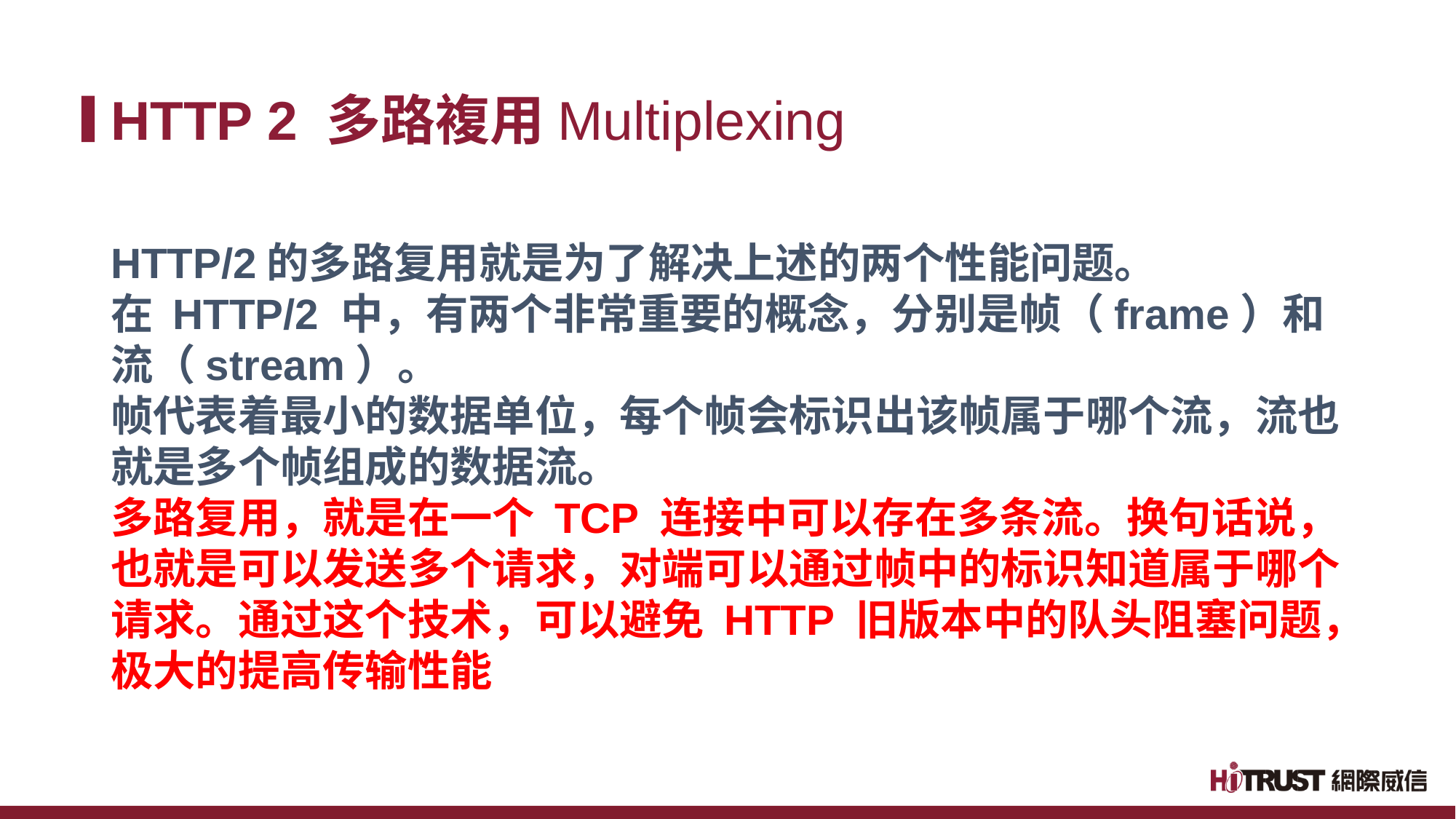

# HTTP 2 多路複用Multiplexing

HTTP/2的多路复用就是为了解决上述的两个性能问题。
在 HTTP/2 中，有两个非常重要的概念，分别是帧（frame）和流（stream）。
帧代表着最小的数据单位，每个帧会标识出该帧属于哪个流，流也就是多个帧组成的数据流。
多路复用，就是在一个 TCP 连接中可以存在多条流。换句话说，也就是可以发送多个请求，对端可以通过帧中的标识知道属于哪个请求。通过这个技术，可以避免 HTTP 旧版本中的队头阻塞问题，极大的提高传输性能